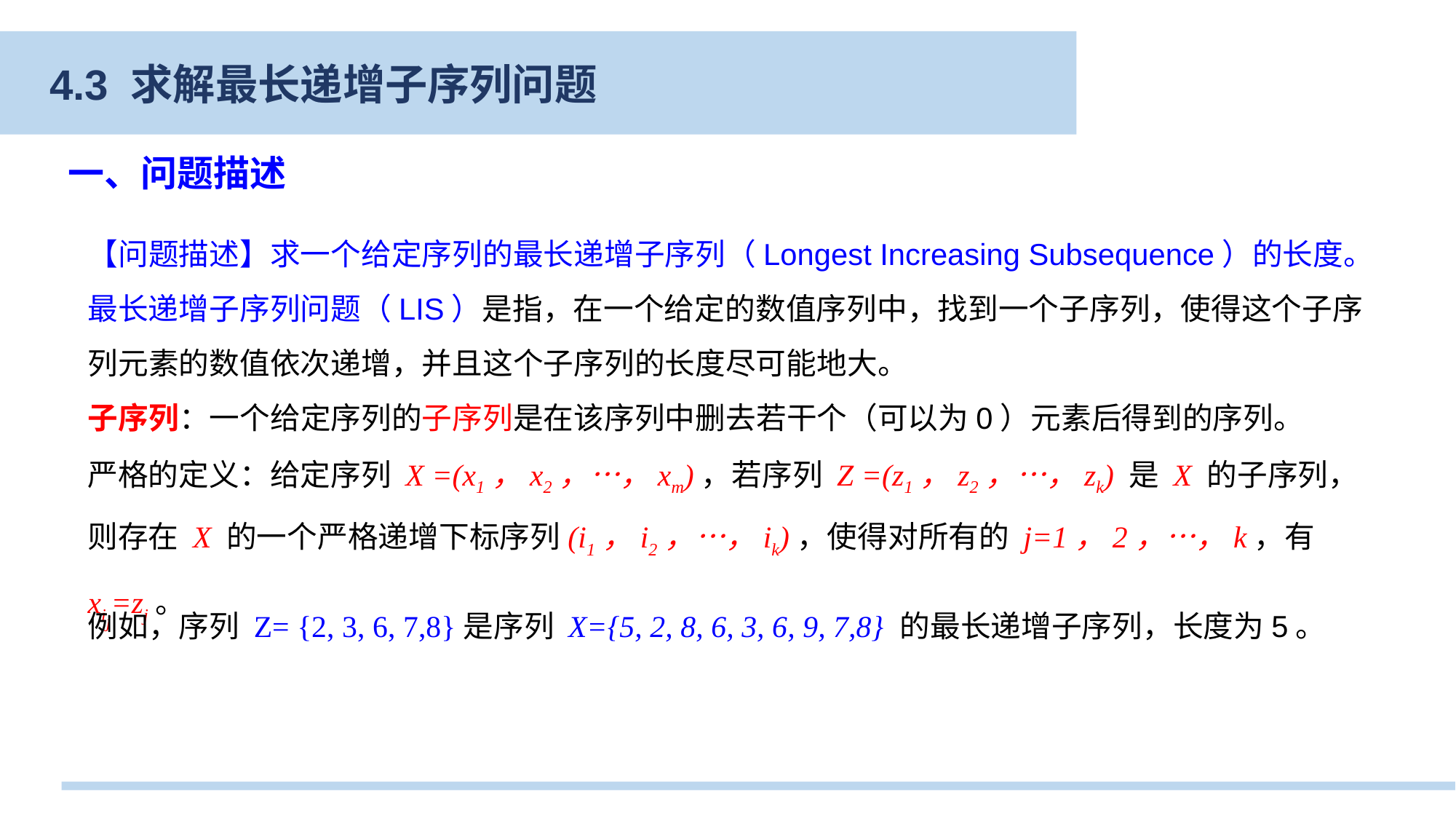

4.3 求解最长递增子序列问题
一、问题描述
【问题描述】求一个给定序列的最长递增子序列（Longest Increasing Subsequence）的长度。最长递增子序列问题（LIS）是指，在一个给定的数值序列中，找到一个子序列，使得这个子序列元素的数值依次递增，并且这个子序列的长度尽可能地大。
子序列：一个给定序列的子序列是在该序列中删去若干个（可以为0）元素后得到的序列。
严格的定义：给定序列 X =(x1，x2，…，xm)，若序列 Z =(z1，z2，…，zk) 是 X 的子序列，则存在 X 的一个严格递增下标序列(i1，i2，…，ik)，使得对所有的 j=1，2，…，k，有 xij=zj。
例如，序列 Z= {2, 3, 6, 7,8}是序列 X={5, 2, 8, 6, 3, 6, 9, 7,8} 的最长递增子序列，长度为5。